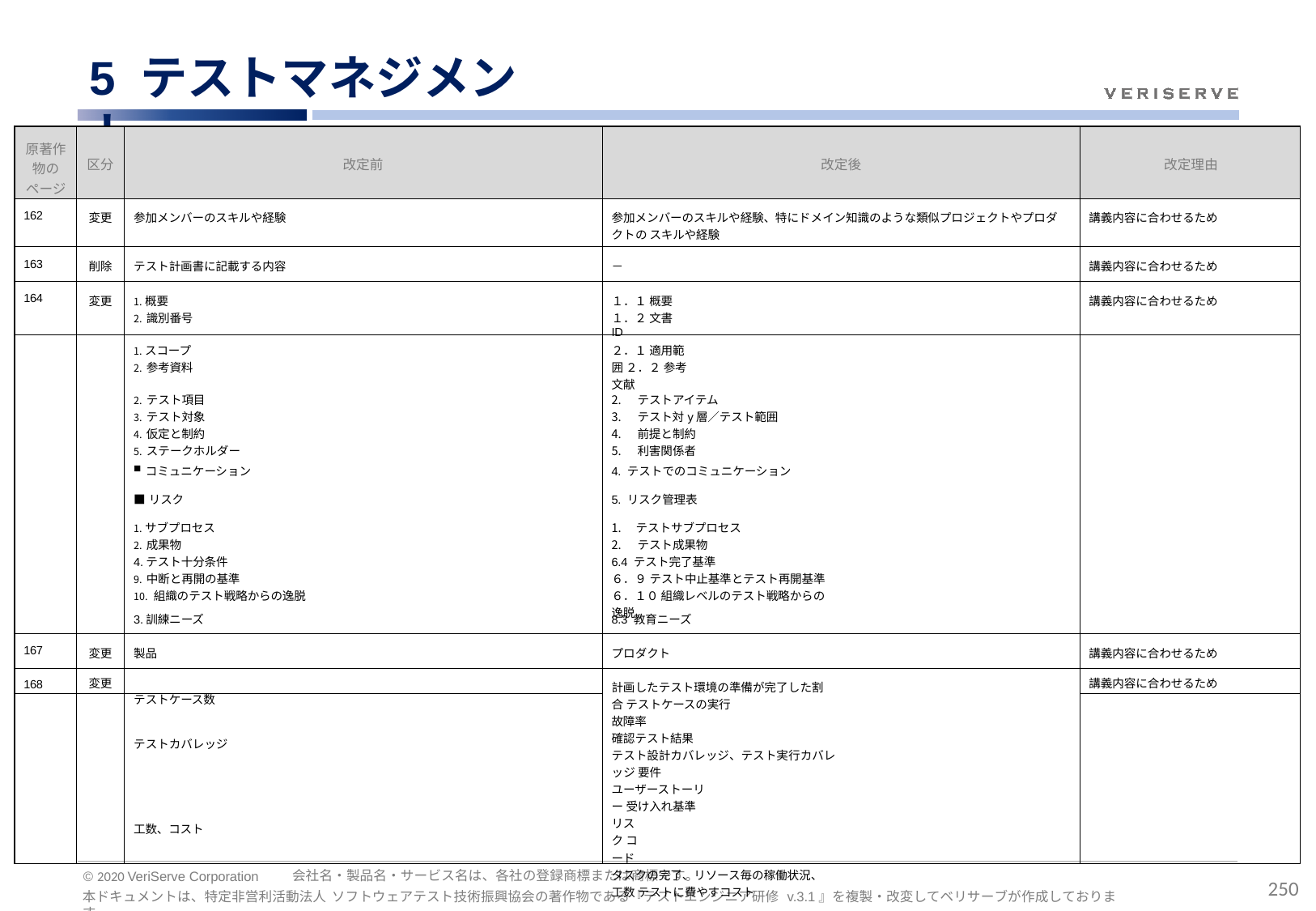

# 5 テストマネジメント

| 原著作 物の ページ | 区分 | 改定前 | 改定後 | 改定理由 |
| --- | --- | --- | --- | --- |
| 162 | 変更 | 参加メンバーのスキルや経験 | 参加メンバーのスキルや経験、特にドメイン知識のような類似プロジェクトやプロダクトの スキルや経験 | 講義内容に合わせるため |
| 163 | 削除 | テスト計画書に記載する内容 | － | 講義内容に合わせるため |
| 164 | 変更 | 概要 識別番号 | １．１ 概要 １．２ 文書ID | 講義内容に合わせるため |
|  |  | スコープ 参考資料 | ２．１ 適用範囲 ２．２ 参考文献 |  |
|  |  | テスト項目 テスト対象 仮定と制約 ステークホルダー | テストアイテム テスト対y層／テスト範囲 前提と制約 利害関係者 |  |
|  |  | コミュニケーション | 4. テストでのコミュニケーション |  |
|  |  | ■リスク | 5. リスク管理表 |  |
|  |  | サブプロセス 成果物 4.テスト十分条件 中断と再開の基準 組織のテスト戦略からの逸脱 | テストサブプロセス テスト成果物 6.4 テスト完了基準 ６．９ テスト中止基準とテスト再開基準 ６．１０ 組織レベルのテスト戦略からの逸脱 |  |
|  |  | 3.訓練ニーズ | 8.3 教育ニーズ |  |
| 167 | 変更 | 製品 | プロダクト | 講義内容に合わせるため |
| 168 | 変更 |  | 計画したテスト環境の準備が完了した割合 テストケースの実行 故障率 確認テスト結果 テスト設計カバレッジ、テスト実行カバレッジ 要件 ユーザーストーリー 受け入れ基準 リスク コード タスクの完了、リソース毎の稼働状況、工数 テストに費やすコスト | 講義内容に合わせるため |
|  |  | テストケース数 |  |  |
|  |  | テストカバレッジ |  |  |
|  |  | 工数、コスト |  |  |
会社名・製品名・サービス名は、各社の登録商標または商標です。
© 2020 VeriServe Corporation
250
本ドキュメントは、特定非営利活動法人 ソフトウェアテスト技術振興協会の著作物である『テストエンジニア研修 v.3.1』を複製・改変してベリサーブが作成しております。